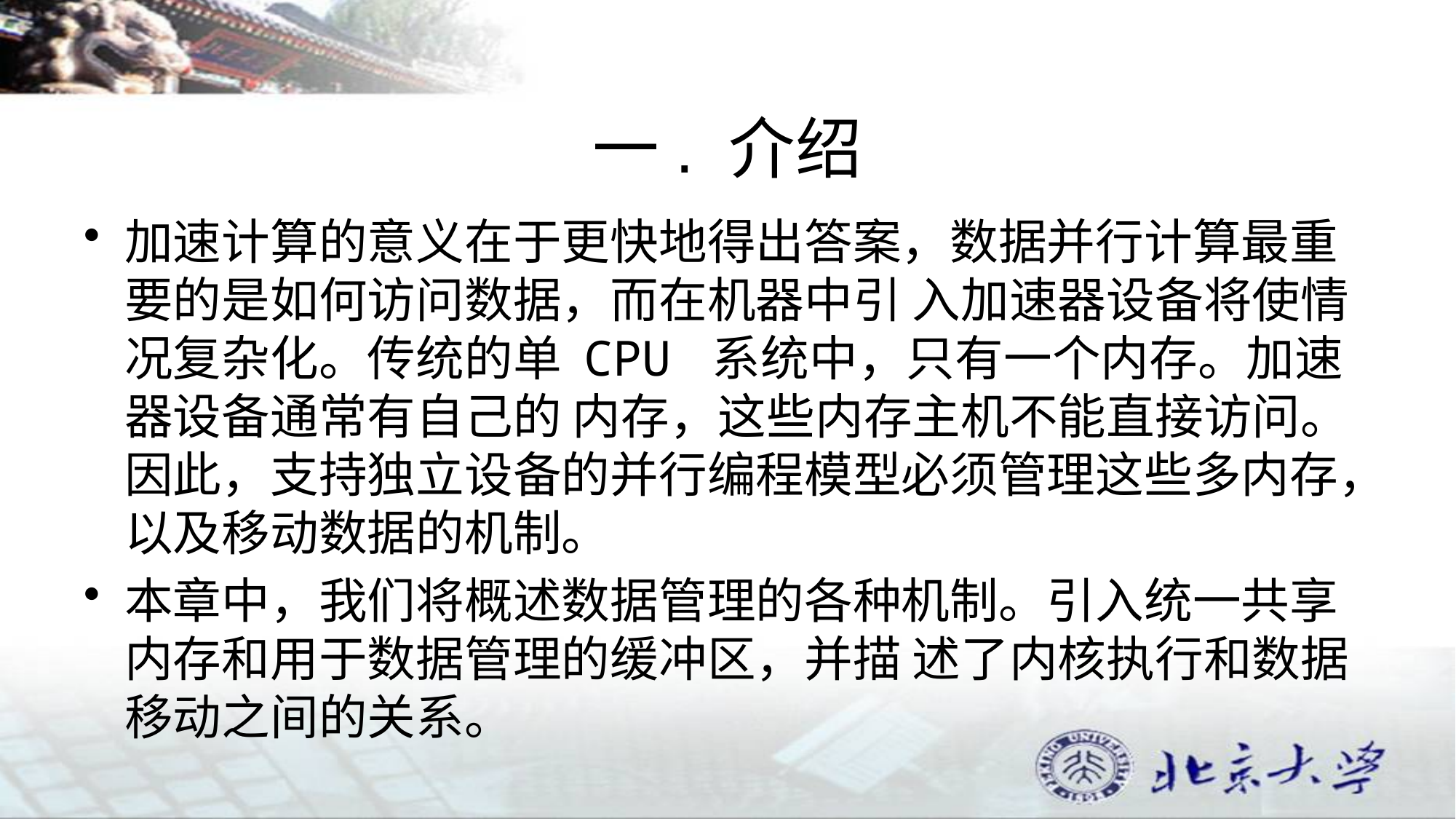

# 一. 介绍
加速计算的意义在于更快地得出答案，数据并行计算最重要的是如何访问数据，而在机器中引 入加速器设备将使情况复杂化。传统的单 CPU 系统中，只有一个内存。加速器设备通常有自己的 内存，这些内存主机不能直接访问。因此，支持独立设备的并行编程模型必须管理这些多内存，以及移动数据的机制。
本章中，我们将概述数据管理的各种机制。引入统一共享内存和用于数据管理的缓冲区，并描 述了内核执行和数据移动之间的关系。